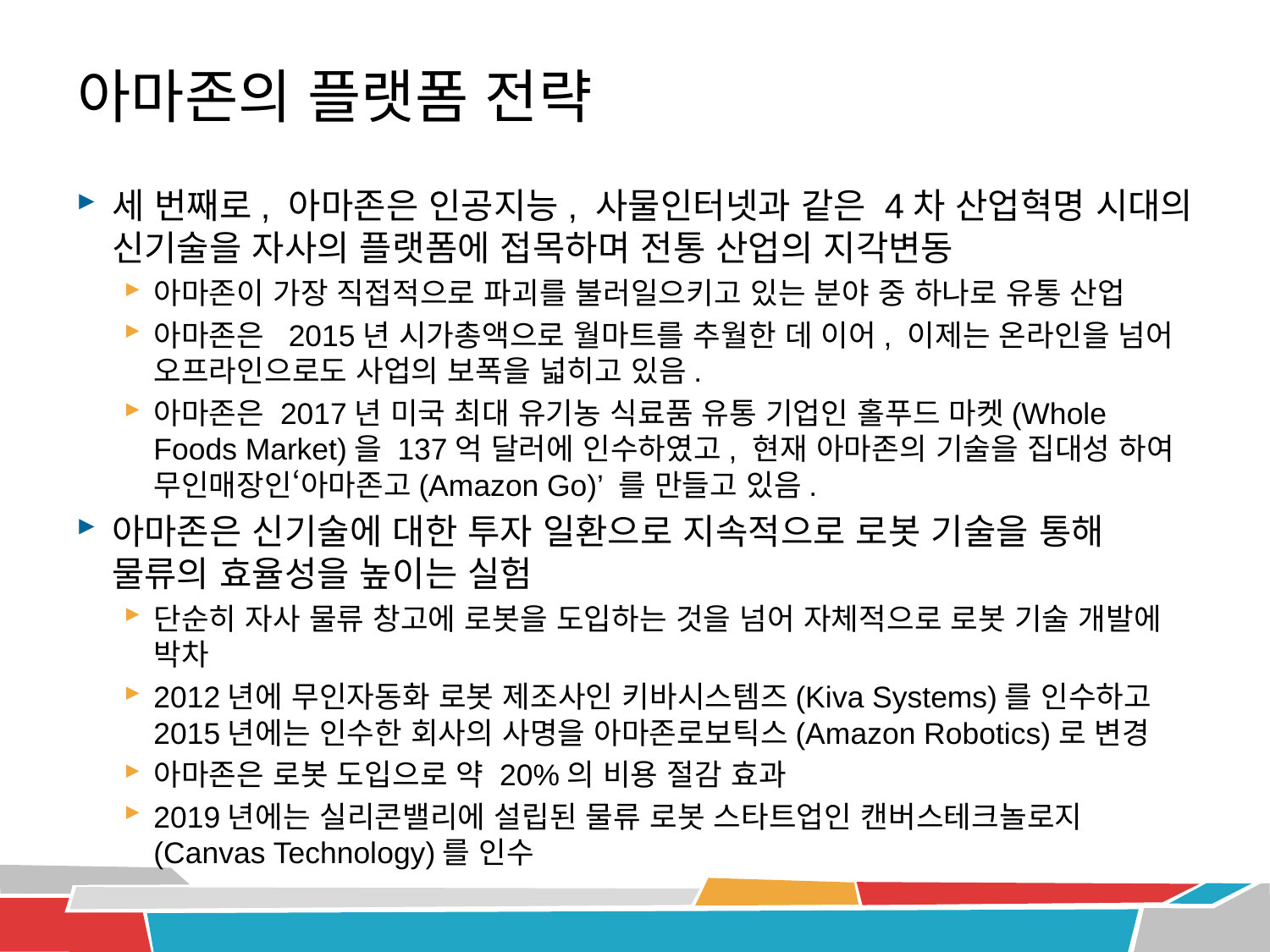

# 아마존의 플랫폼 전략
세 번째로, 아마존은 인공지능, 사물인터넷과 같은 4차 산업혁명 시대의 신기술을 자사의 플랫폼에 접목하며 전통 산업의 지각변동
아마존이 가장 직접적으로 파괴를 불러일으키고 있는 분야 중 하나로 유통 산업
아마존은  2015년 시가총액으로 월마트를 추월한 데 이어, 이제는 온라인을 넘어 오프라인으로도 사업의 보폭을 넓히고 있음.
아마존은 2017년 미국 최대 유기농 식료품 유통 기업인 홀푸드 마켓(Whole Foods Market)을 137억 달러에 인수하였고, 현재 아마존의 기술을 집대성 하여 무인매장인‘아마존고(Amazon Go)’ 를 만들고 있음.
아마존은 신기술에 대한 투자 일환으로 지속적으로 로봇 기술을 통해 물류의 효율성을 높이는 실험
단순히 자사 물류 창고에 로봇을 도입하는 것을 넘어 자체적으로 로봇 기술 개발에 박차
2012년에 무인자동화 로봇 제조사인 키바시스템즈(Kiva Systems)를 인수하고 2015년에는 인수한 회사의 사명을 아마존로보틱스(Amazon Robotics)로 변경
아마존은 로봇 도입으로 약 20%의 비용 절감 효과
2019년에는 실리콘밸리에 설립된 물류 로봇 스타트업인 캔버스테크놀로지(Canvas Technology)를 인수